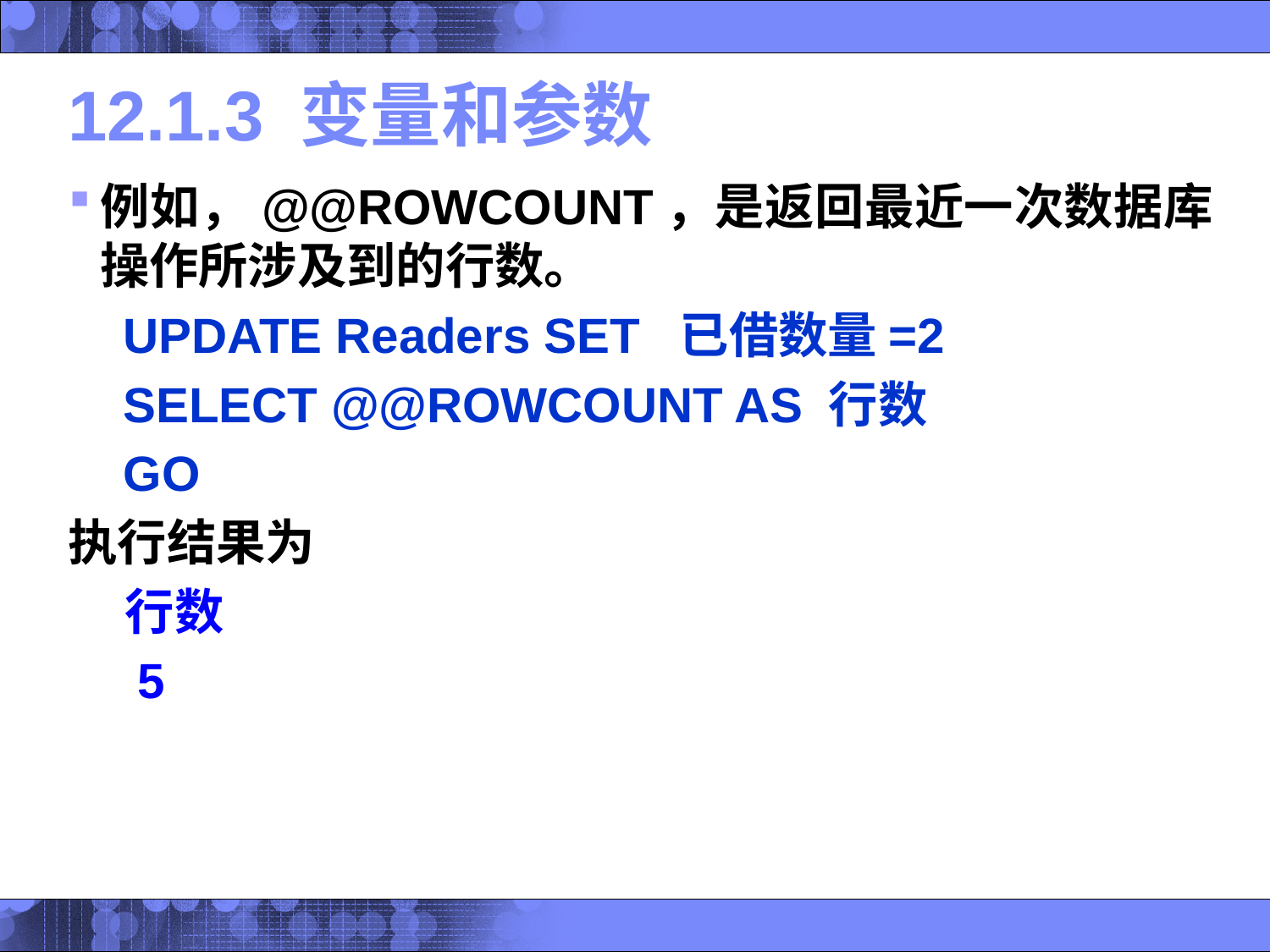

# 12.1.3 变量和参数
例如，@@ROWCOUNT，是返回最近一次数据库操作所涉及到的行数。
    UPDATE Readers SET  已借数量=2
    SELECT @@ROWCOUNT AS 行数
    GO
执行结果为
    行数
     5